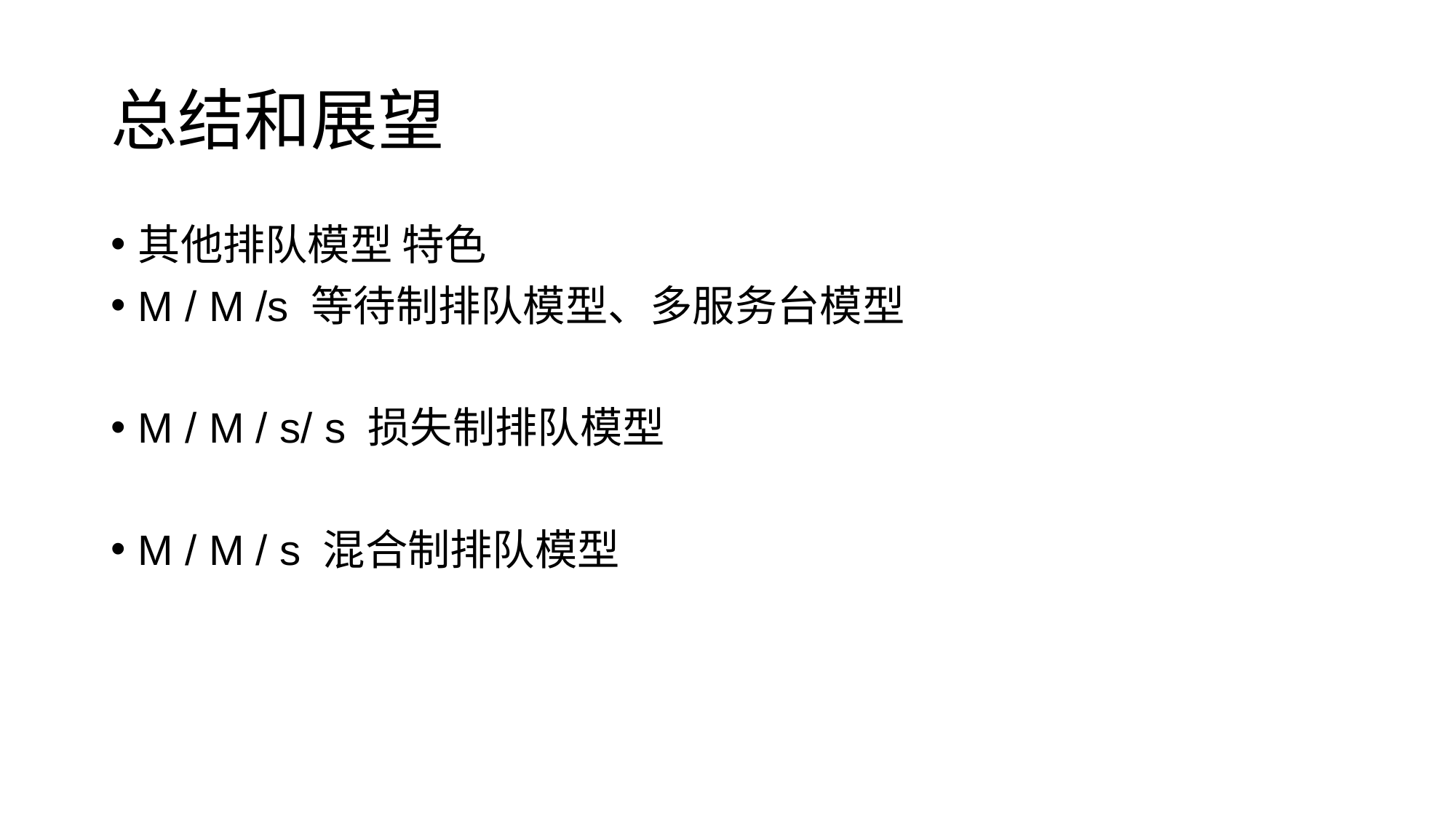

# 总结和展望
其他排队模型 特色
M / M /s 等待制排队模型、多服务台模型

M / M / s/ s 损失制排队模型

M / M / s 混合制排队模型